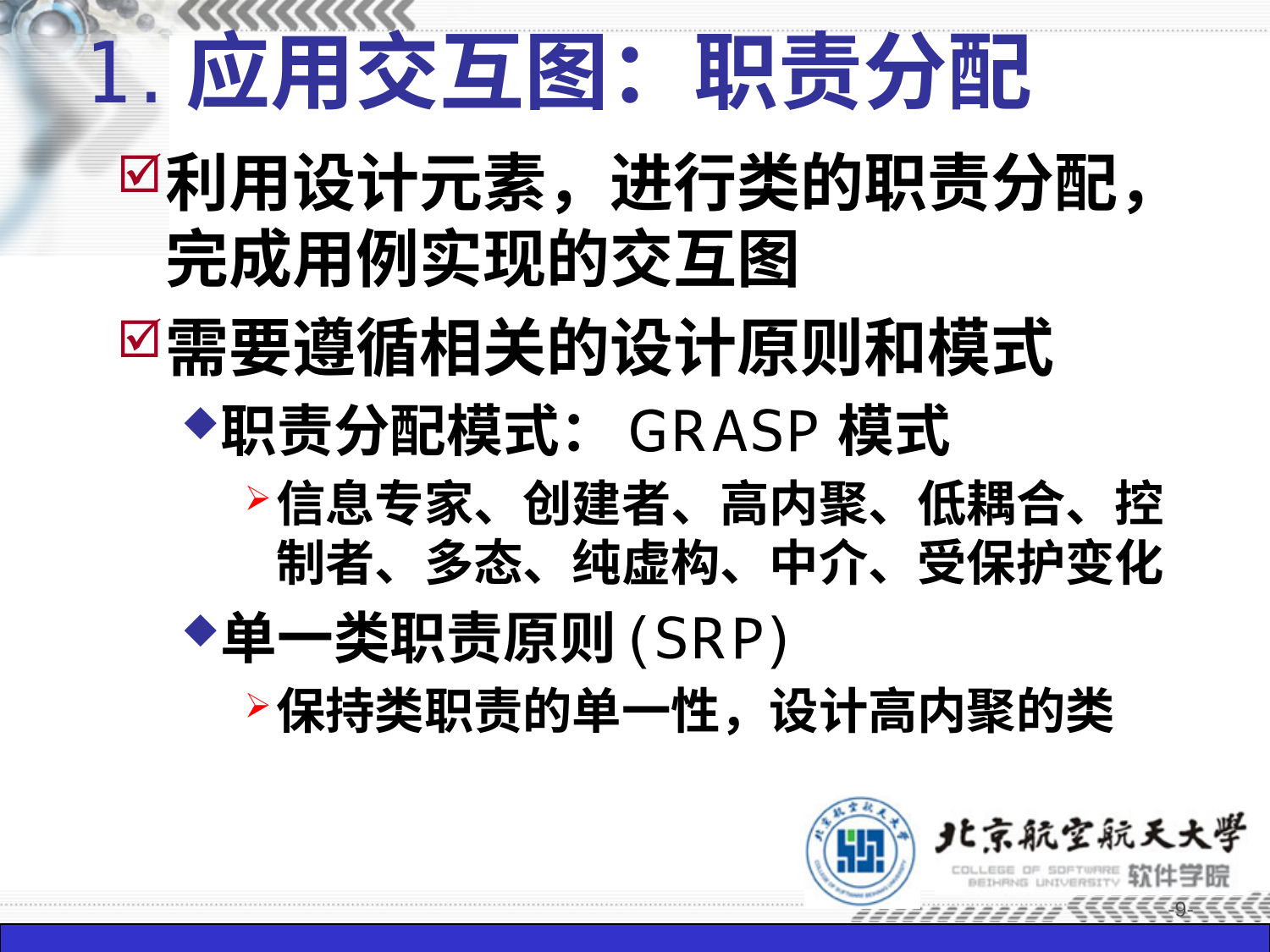

# 1.应用交互图：职责分配
利用设计元素，进行类的职责分配，完成用例实现的交互图
需要遵循相关的设计原则和模式
职责分配模式：GRASP模式
信息专家、创建者、高内聚、低耦合、控制者、多态、纯虚构、中介、受保护变化
单一类职责原则(SRP)
保持类职责的单一性，设计高内聚的类
-9-